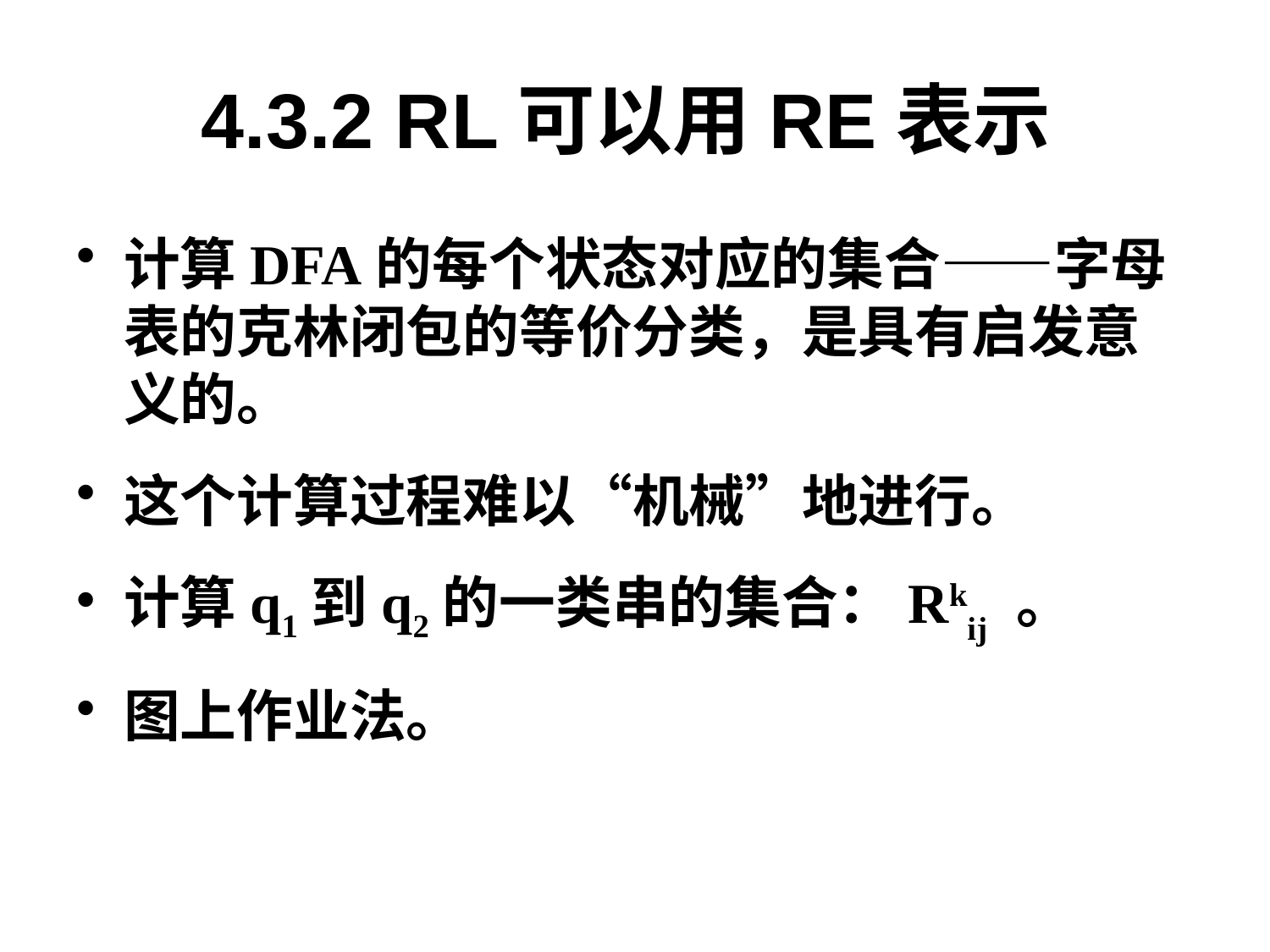

# 4.3.2 RL可以用RE表示
计算DFA的每个状态对应的集合——字母表的克林闭包的等价分类，是具有启发意义的。
这个计算过程难以“机械”地进行。
计算q1到q2的一类串的集合：Rkij 。
图上作业法。

43